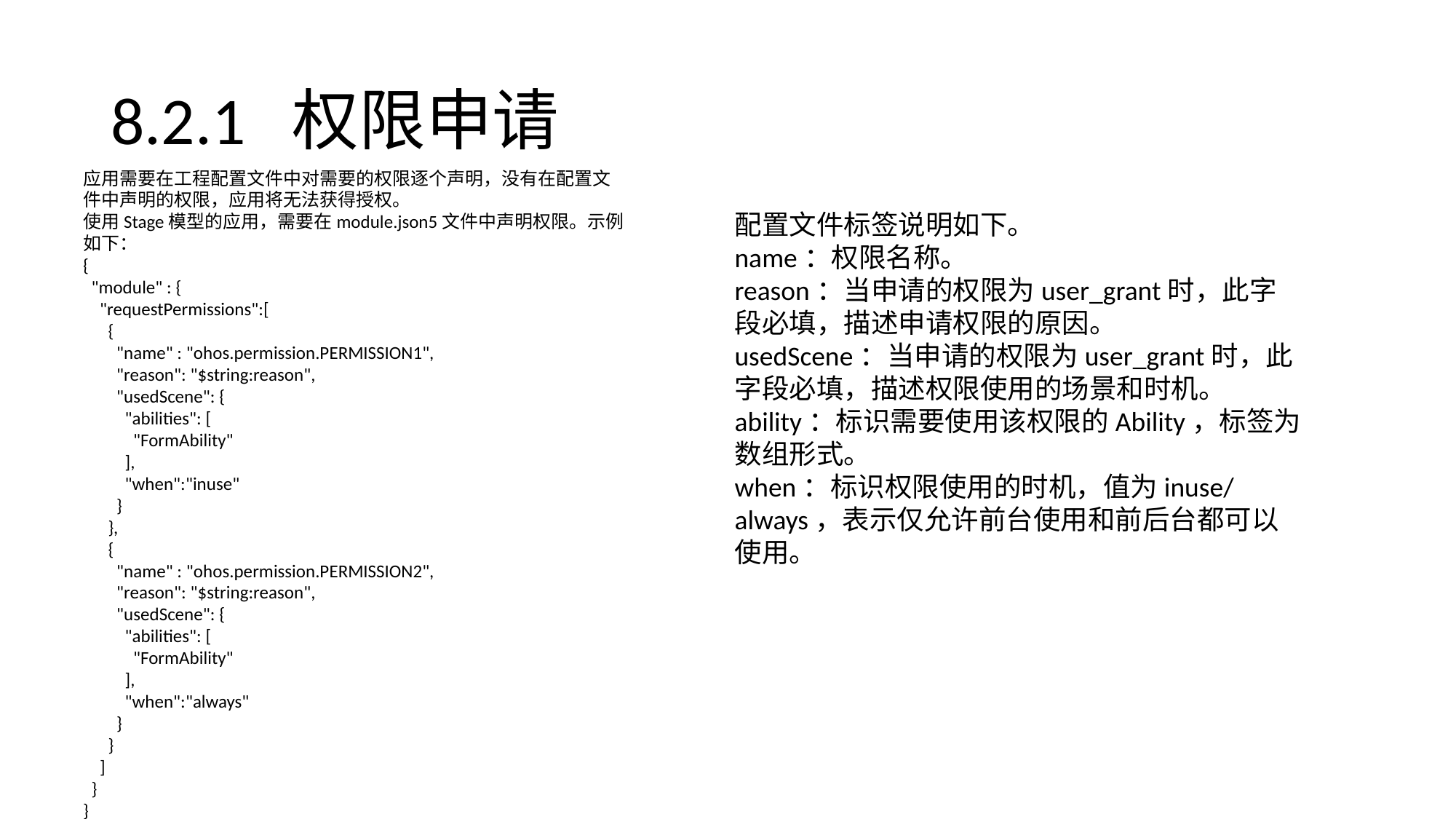

# 8.2.1  权限申请
应用需要在工程配置文件中对需要的权限逐个声明，没有在配置文件中声明的权限，应用将无法获得授权。
使用Stage模型的应用，需要在module.json5文件中声明权限。示例如下：
{
  "module" : {
    "requestPermissions":[
      {
        "name" : "ohos.permission.PERMISSION1",
        "reason": "$string:reason",
        "usedScene": {
          "abilities": [
            "FormAbility"
          ],
          "when":"inuse"
        }
      },
      {
        "name" : "ohos.permission.PERMISSION2",
        "reason": "$string:reason",
        "usedScene": {
          "abilities": [
            "FormAbility"
          ],
          "when":"always"
        }
      }
    ]
  }
}
配置文件标签说明如下。
name：权限名称。
reason：当申请的权限为user_grant时，此字段必填，描述申请权限的原因。
usedScene：当申请的权限为user_grant时，此字段必填，描述权限使用的场景和时机。
ability：标识需要使用该权限的Ability，标签为数组形式。
when：标识权限使用的时机，值为inuse/always，表示仅允许前台使用和前后台都可以使用。